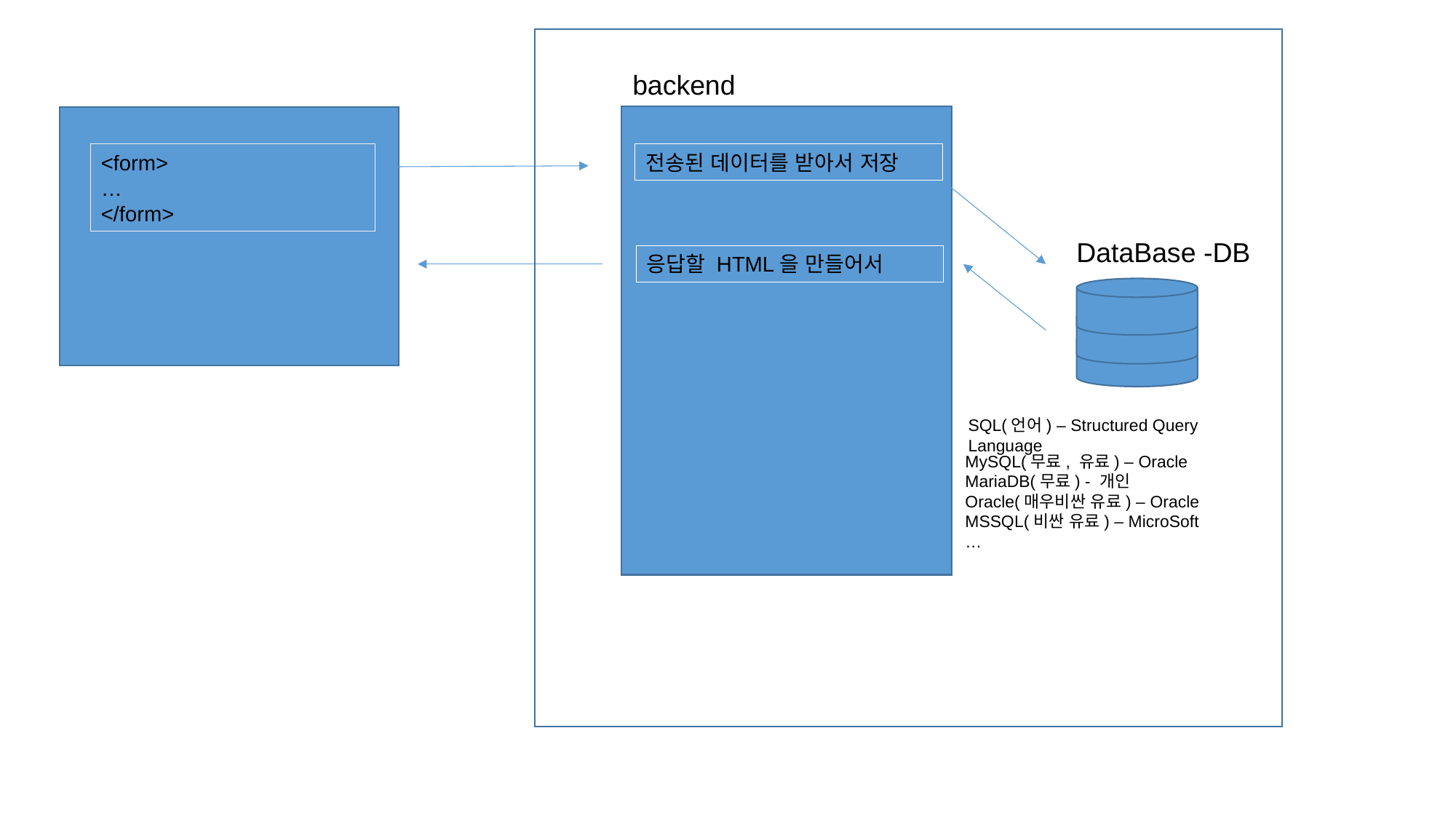

backend

<form>
…
</form>
전송된 데이터를 받아서 저장
DataBase -DB
응답할 HTML을 만들어서

SQL(언어) – Structured Query Language
MySQL(무료, 유료) – Oracle
MariaDB(무료) - 개인
Oracle(매우비싼 유료) – Oracle
MSSQL(비싼 유료) – MicroSoft
…